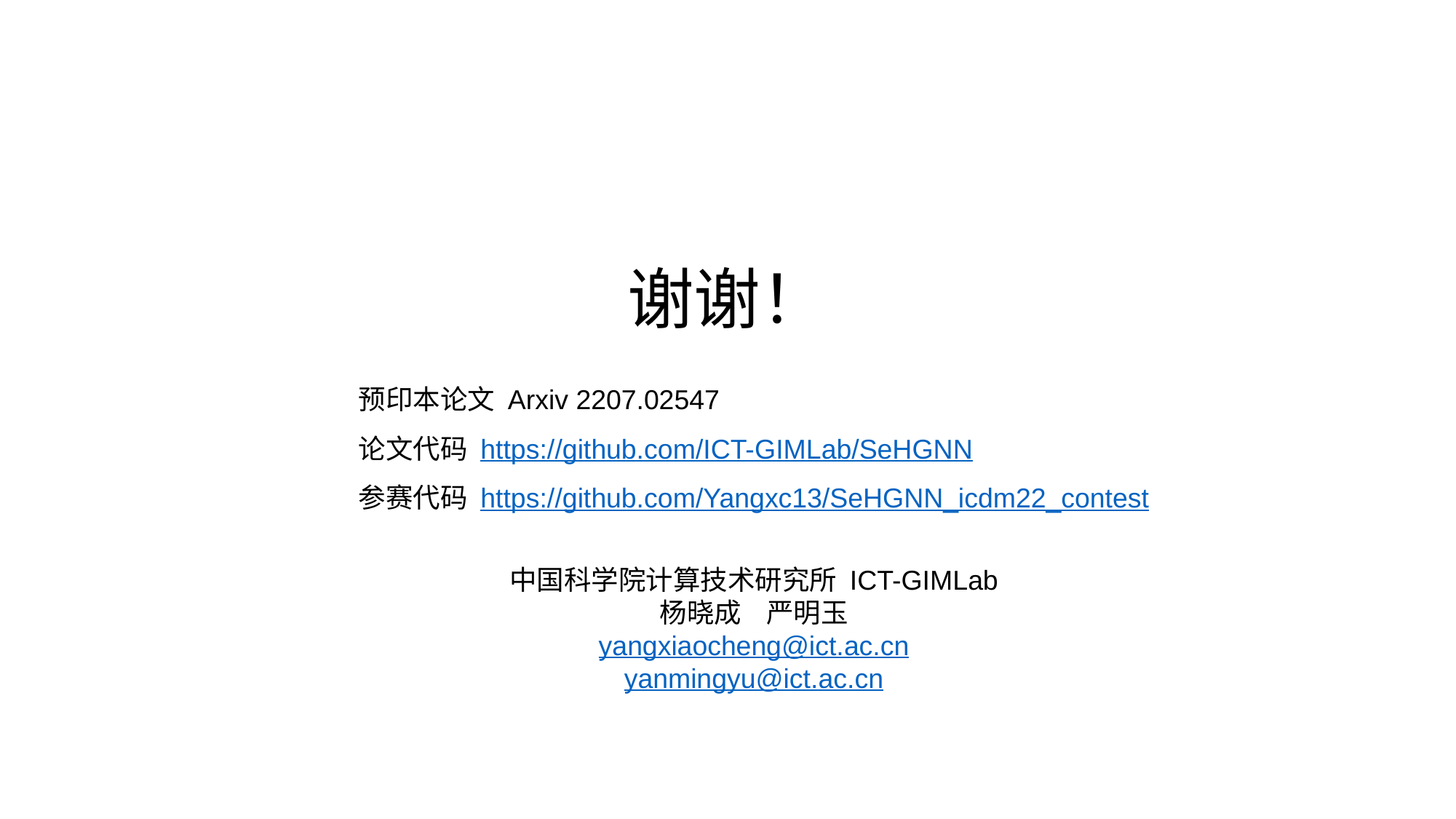

# 谢谢！
预印本论文 Arxiv 2207.02547
论文代码 https://github.com/ICT-GIMLab/SeHGNN
参赛代码 https://github.com/Yangxc13/SeHGNN_icdm22_contest

中国科学院计算技术研究所 ICT-GIMLab
杨晓成    严明玉
yangxiaocheng@ict.ac.cn
yanmingyu@ict.ac.cn